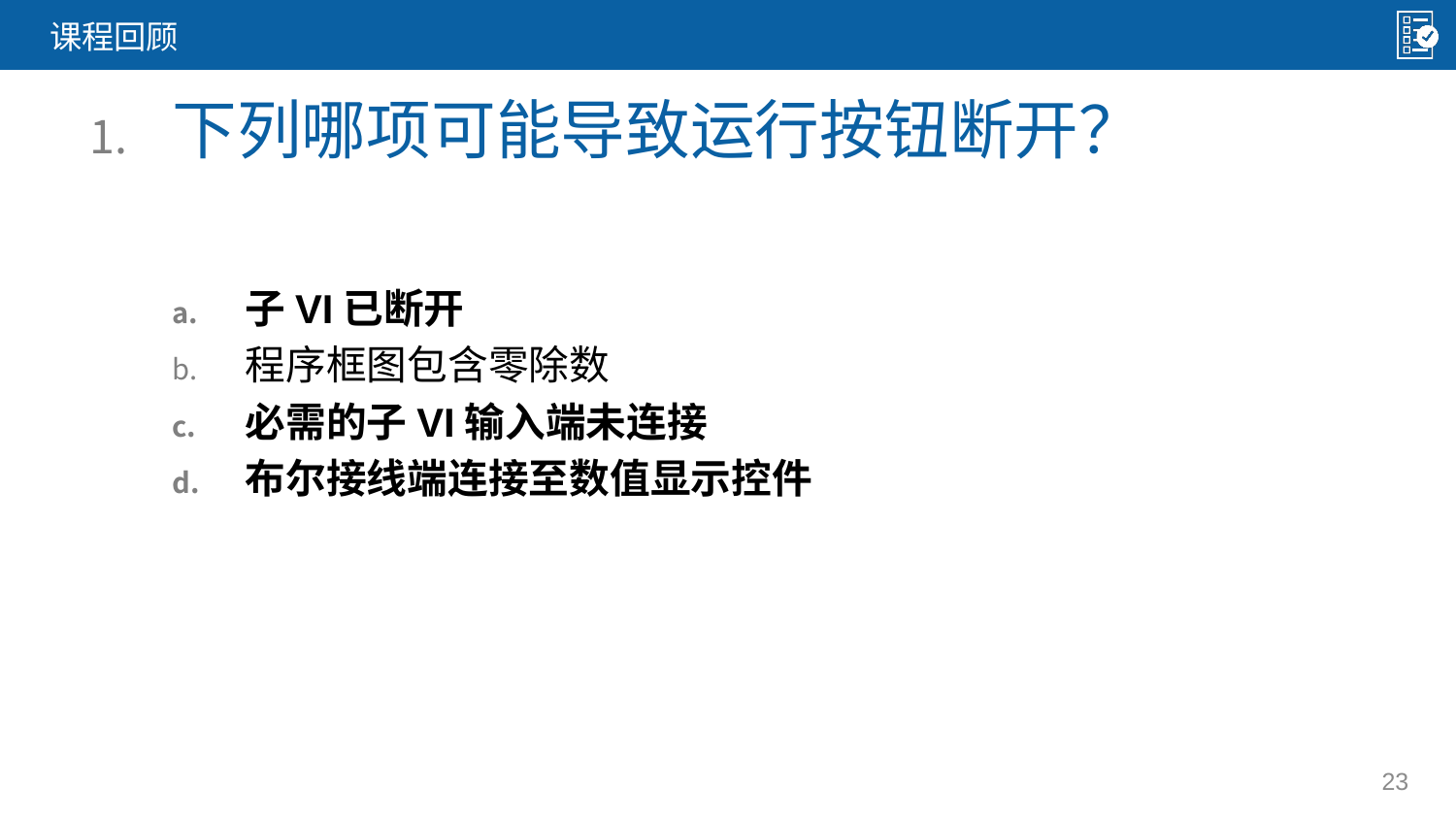

课程回顾

下列哪项可能导致运行按钮断开？
子VI已断开
程序框图包含零除数
必需的子VI输入端未连接
布尔接线端连接至数值显示控件
23